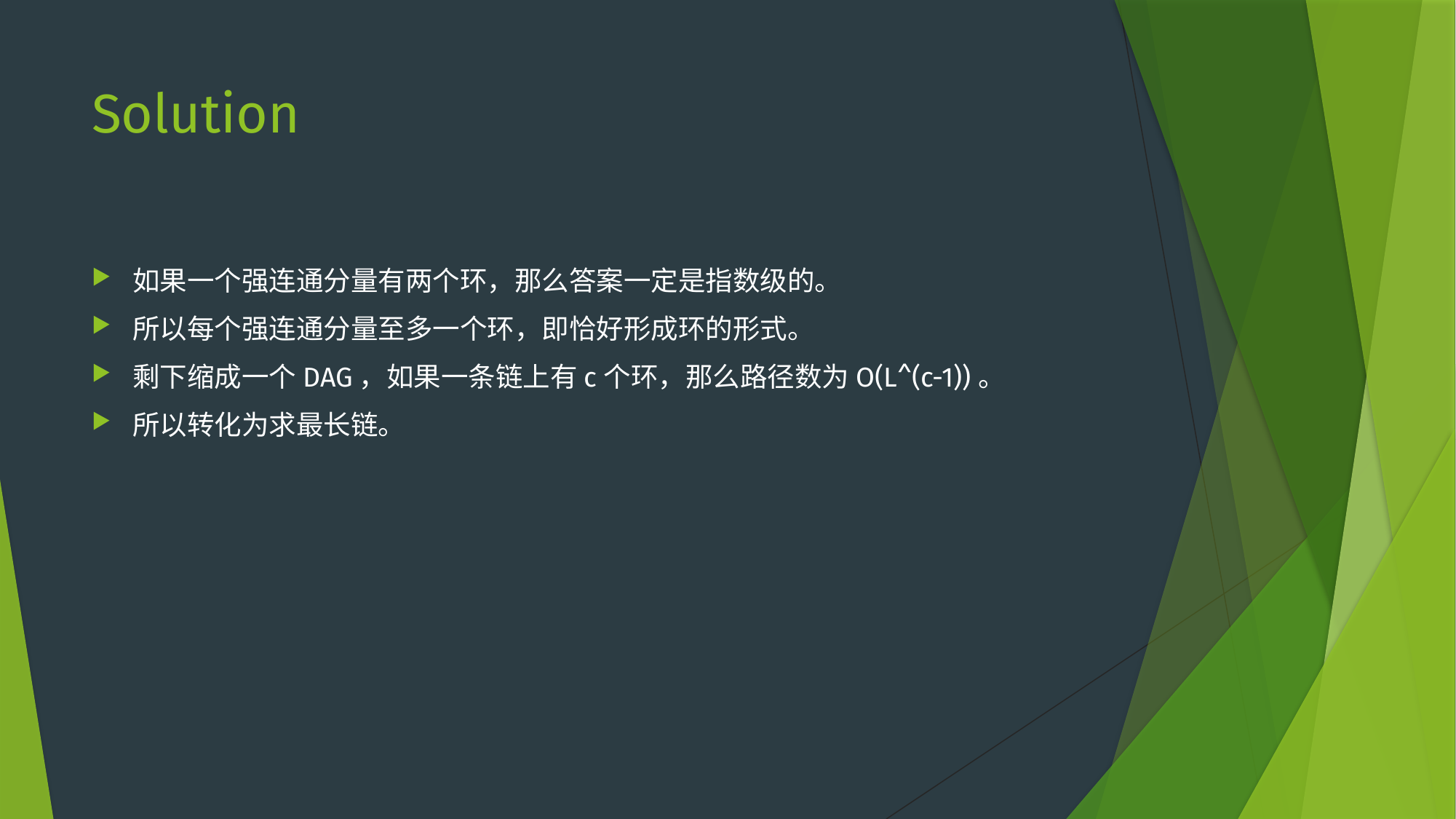

# Solution
如果一个强连通分量有两个环，那么答案一定是指数级的。
所以每个强连通分量至多一个环，即恰好形成环的形式。
剩下缩成一个DAG，如果一条链上有c个环，那么路径数为O(L^(c-1))。
所以转化为求最长链。